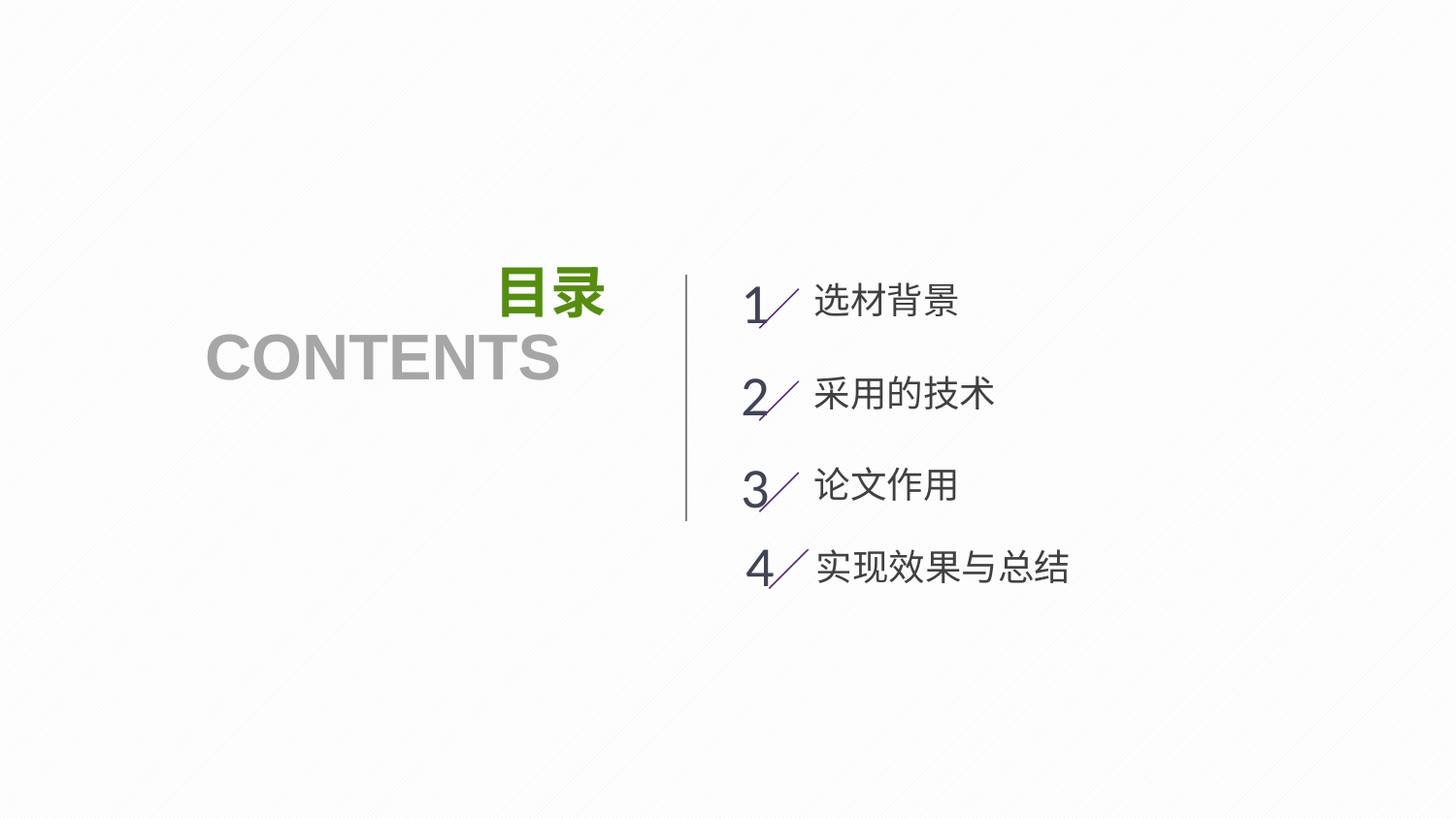

目录
1
选材背景
CONTENTS
2
采用的技术
3
论文作用
4
实现效果与总结